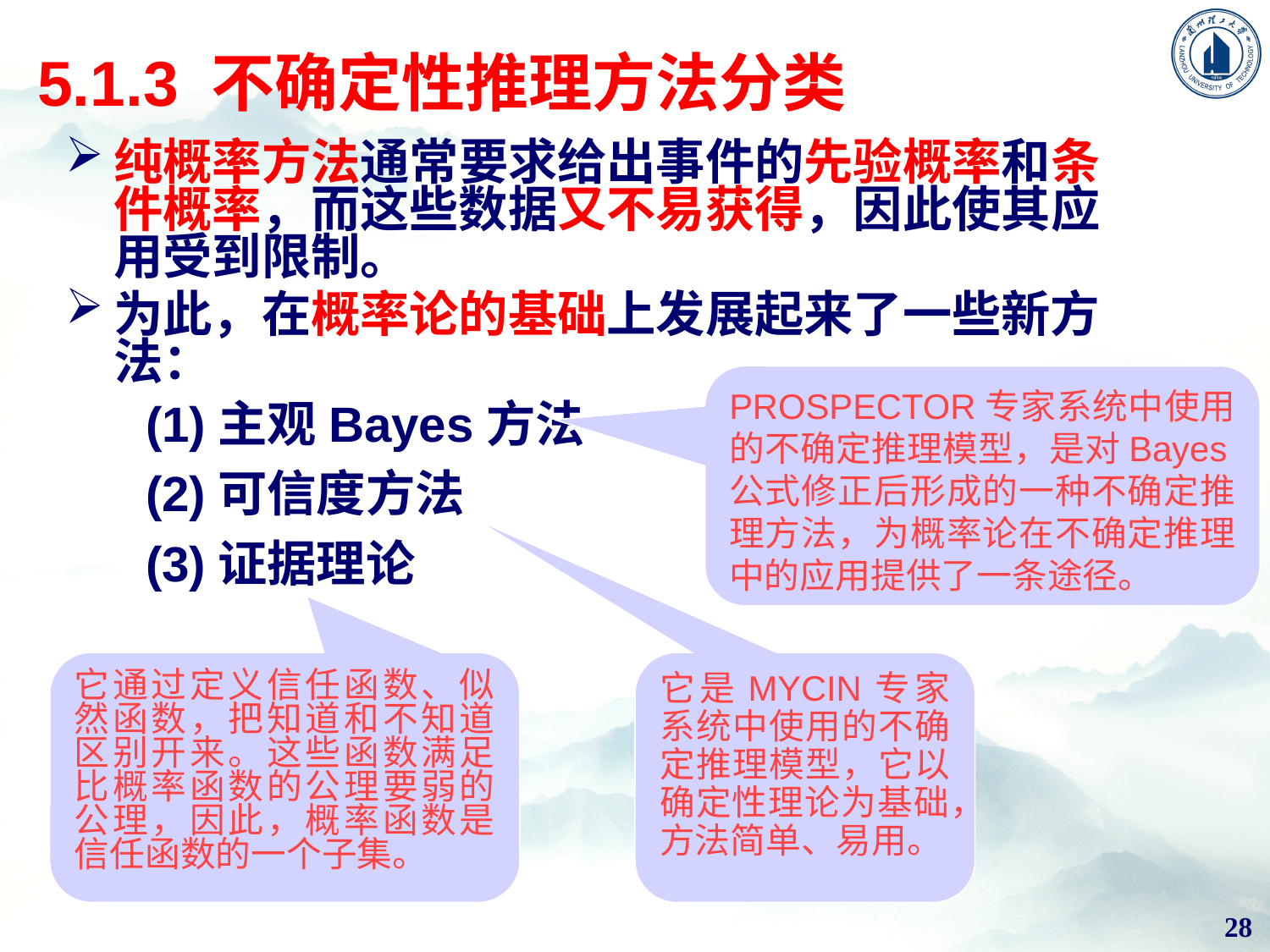

# 5.1.3 不确定性推理方法分类
纯概率方法通常要求给出事件的先验概率和条件概率，而这些数据又不易获得，因此使其应用受到限制。
为此，在概率论的基础上发展起来了一些新方法：
PROSPECTOR专家系统中使用的不确定推理模型，是对Bayes公式修正后形成的一种不确定推理方法，为概率论在不确定推理中的应用提供了一条途径。
 (1)主观Bayes方法
 (2)可信度方法
 (3)证据理论
它通过定义信任函数、似然函数，把知道和不知道区别开来。这些函数满足比概率函数的公理要弱的公理，因此，概率函数是信任函数的一个子集。

它是MYCIN专家系统中使用的不确定推理模型，它以确定性理论为基础，方法简单、易用。

28